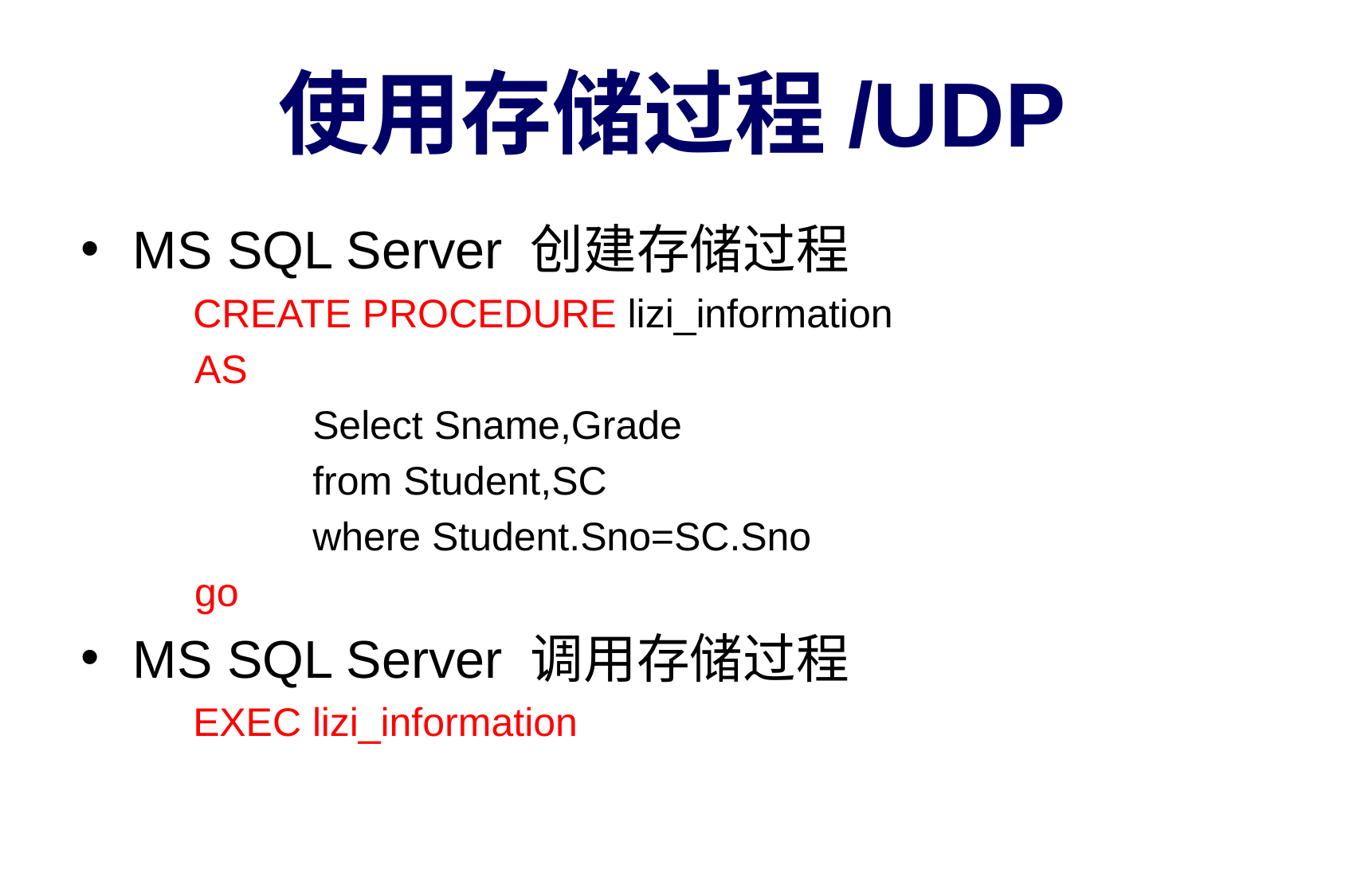

# 使用存储过程/UDP
MS SQL Server 创建存储过程
 	CREATE PROCEDURE lizi_information
    AS
    	Select Sname,Grade
     	from Student,SC
     	where Student.Sno=SC.Sno
    go
MS SQL Server 调用存储过程
	EXEC lizi_information